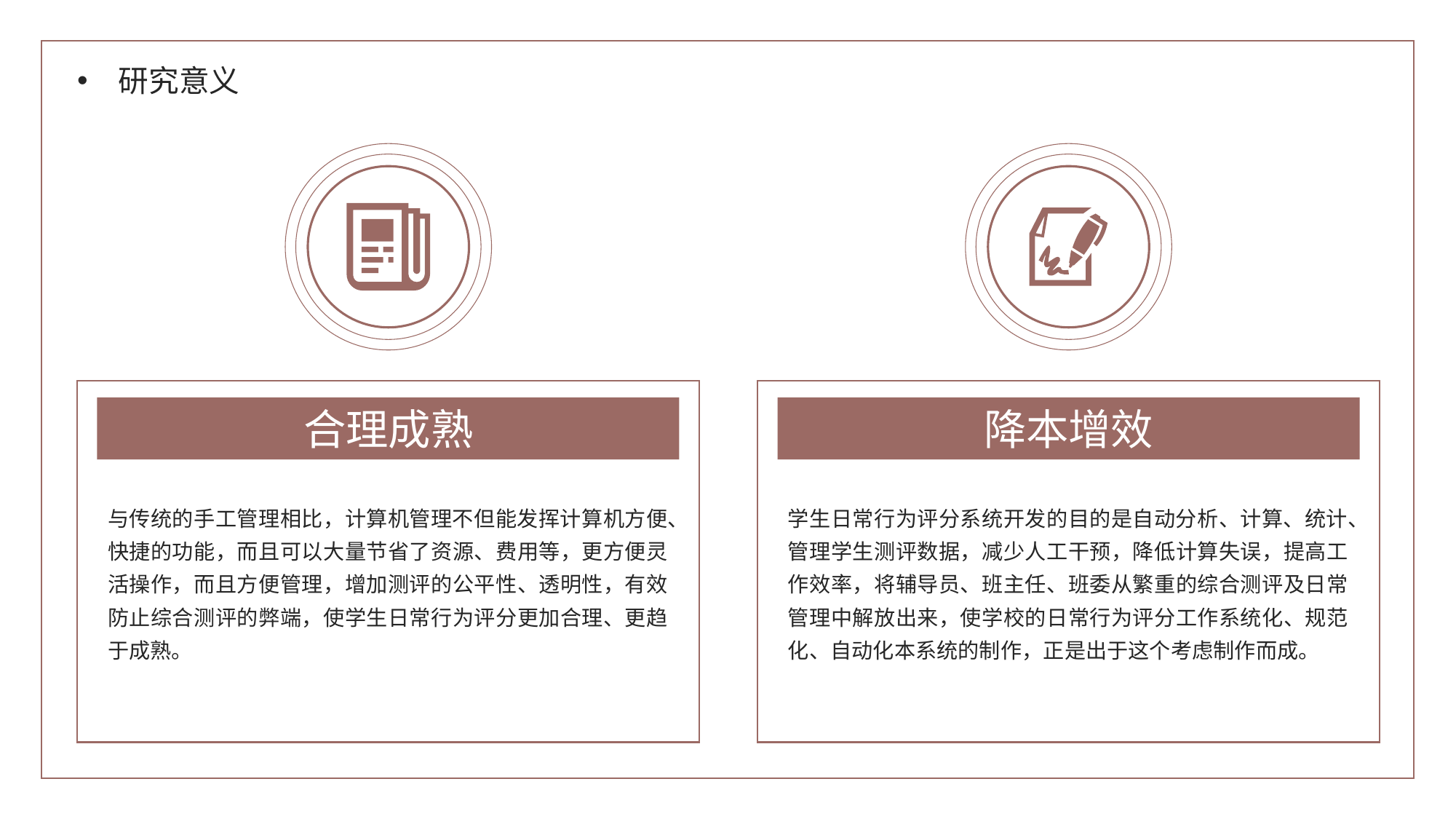

研究意义

合理成熟
降本增效

与传统的手工管理相比，计算机管理不但能发挥计算机方便、快捷的功能，而且可以大量节省了资源、费用等，更方便灵活操作，而且方便管理，增加测评的公平性、透明性，有效防止综合测评的弊端，使学生日常行为评分更加合理、更趋于成熟。
学生日常行为评分系统开发的目的是自动分析、计算、统计、管理学生测评数据，减少人工干预，降低计算失误，提高工作效率，将辅导员、班主任、班委从繁重的综合测评及日常管理中解放出来，使学校的日常行为评分工作系统化、规范化、自动化本系统的制作，正是出于这个考虑制作而成。